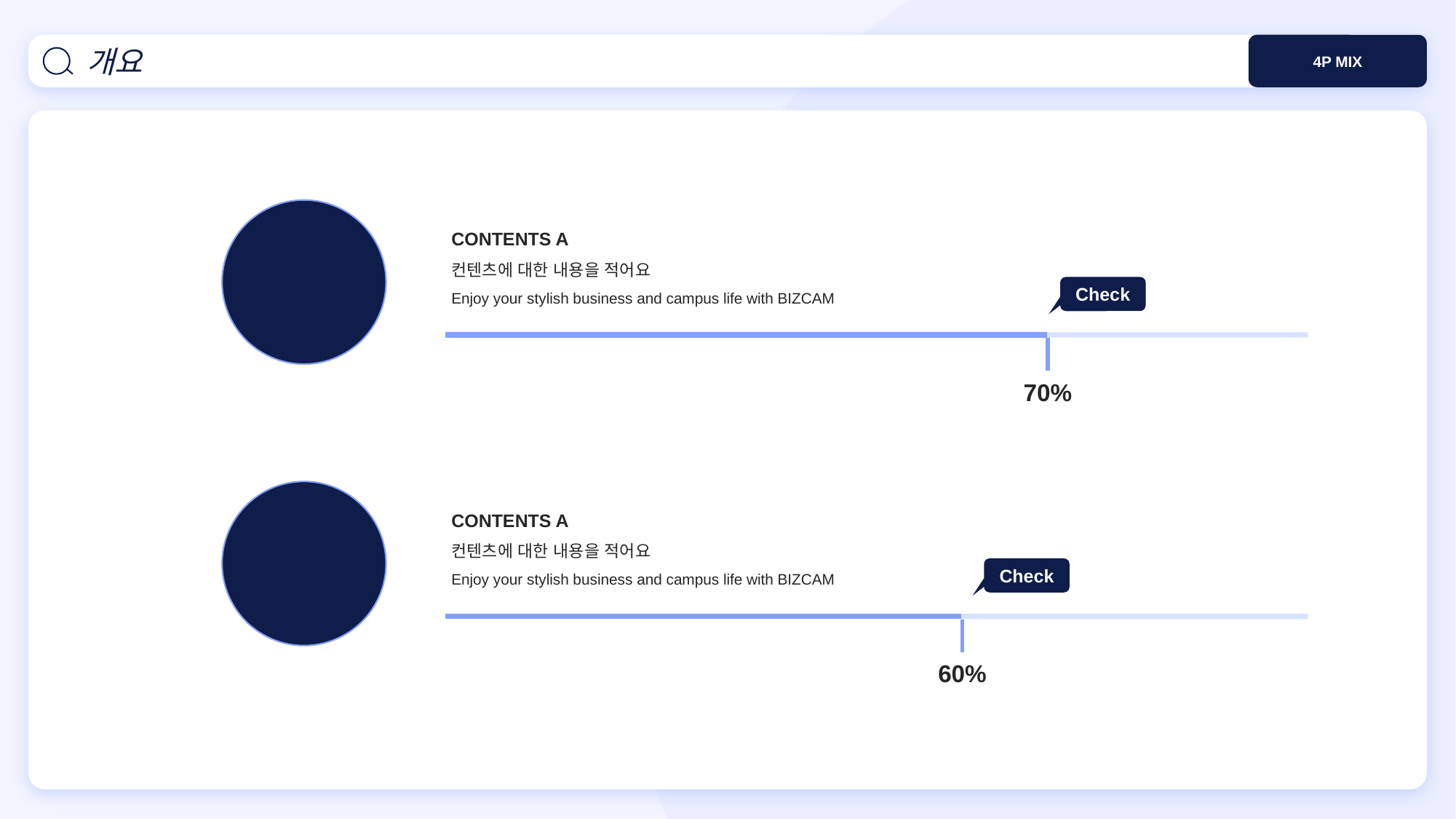

개요
4P MIX

CONTENTS A
컨텐츠에 대한 내용을 적어요
Enjoy your stylish business and campus life with BIZCAM
Check
|  |  |
| --- | --- |
| 70% |  |

CONTENTS A
컨텐츠에 대한 내용을 적어요
Enjoy your stylish business and campus life with BIZCAM
Check
|  |  |
| --- | --- |
| 60% |  |